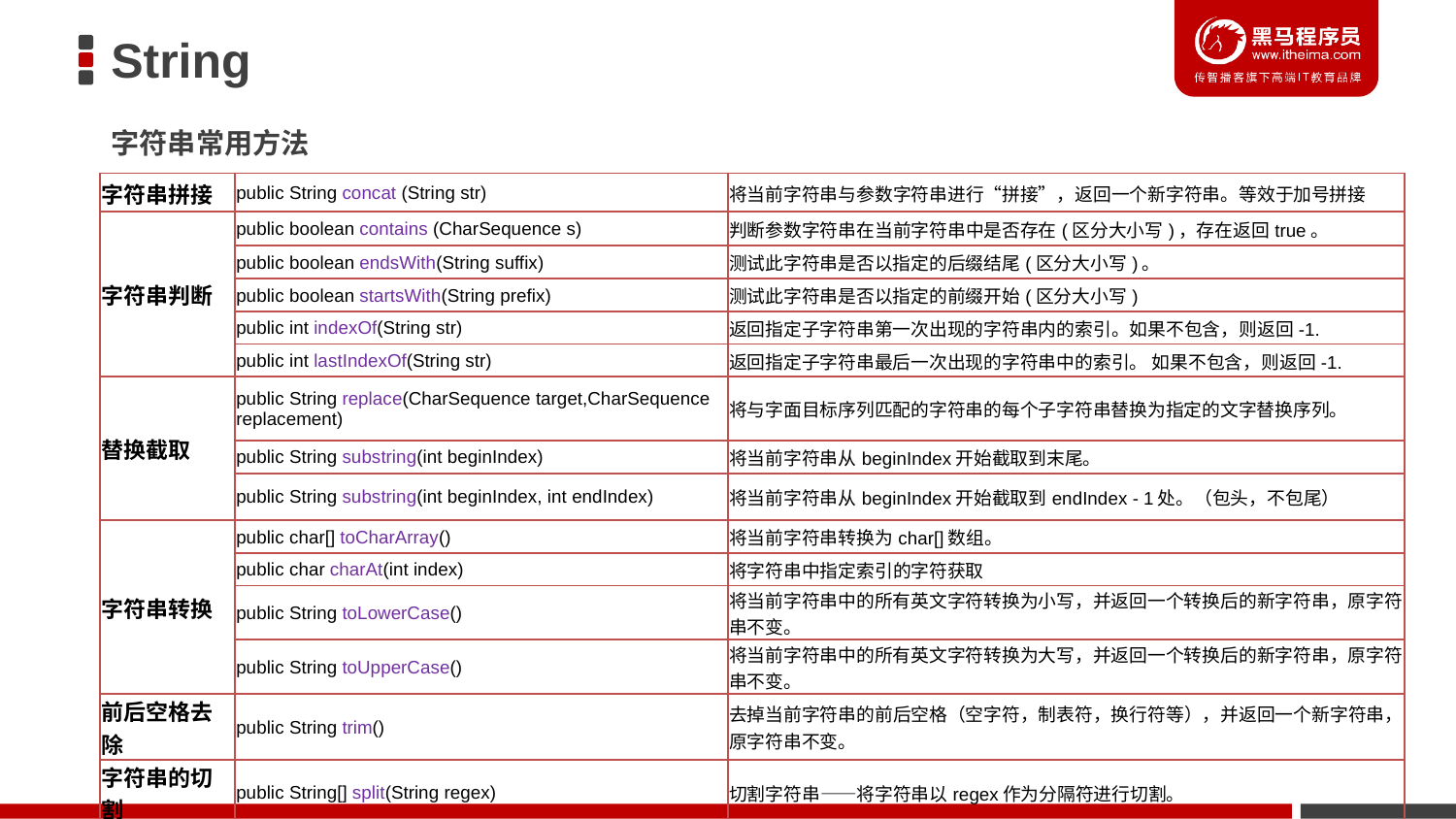

# String
字符串常用方法
| 字符串拼接 | public String concat (String str) | 将当前字符串与参数字符串进行“拼接”，返回一个新字符串。等效于加号拼接 |
| --- | --- | --- |
| 字符串判断 | public boolean contains (CharSequence s) | 判断参数字符串在当前字符串中是否存在(区分大小写)，存在返回true。 |
|  | public boolean endsWith(String suffix) | 测试此字符串是否以指定的后缀结尾(区分大小写)。 |
|  | public boolean startsWith(String prefix) | 测试此字符串是否以指定的前缀开始(区分大小写) |
|  | public int indexOf(String str) | 返回指定子字符串第一次出现的字符串内的索引。如果不包含，则返回-1. |
|  | public int lastIndexOf(String str) | 返回指定子字符串最后一次出现的字符串中的索引。 如果不包含，则返回-1. |
| 替换截取 | public String replace(CharSequence target,CharSequence replacement) | 将与字面目标序列匹配的字符串的每个子字符串替换为指定的文字替换序列。 |
|  | public String substring(int beginIndex) | 将当前字符串从beginIndex开始截取到末尾。 |
|  | public String substring(int beginIndex, int endIndex) | 将当前字符串从beginIndex开始截取到endIndex - 1处。（包头，不包尾） |
| 字符串转换 | public char[] toCharArray() | 将当前字符串转换为char[]数组。 |
|  | public char charAt(int index) | 将字符串中指定索引的字符获取 |
|  | public String toLowerCase() | 将当前字符串中的所有英文字符转换为小写，并返回一个转换后的新字符串，原字符串不变。 |
|  | public String toUpperCase() | 将当前字符串中的所有英文字符转换为大写，并返回一个转换后的新字符串，原字符串不变。 |
| 前后空格去除 | public String trim() | 去掉当前字符串的前后空格（空字符，制表符，换行符等），并返回一个新字符串，原字符串不变。 |
| 字符串的切割 | public String[] split(String regex) | 切割字符串——将字符串以regex作为分隔符进行切割。 |